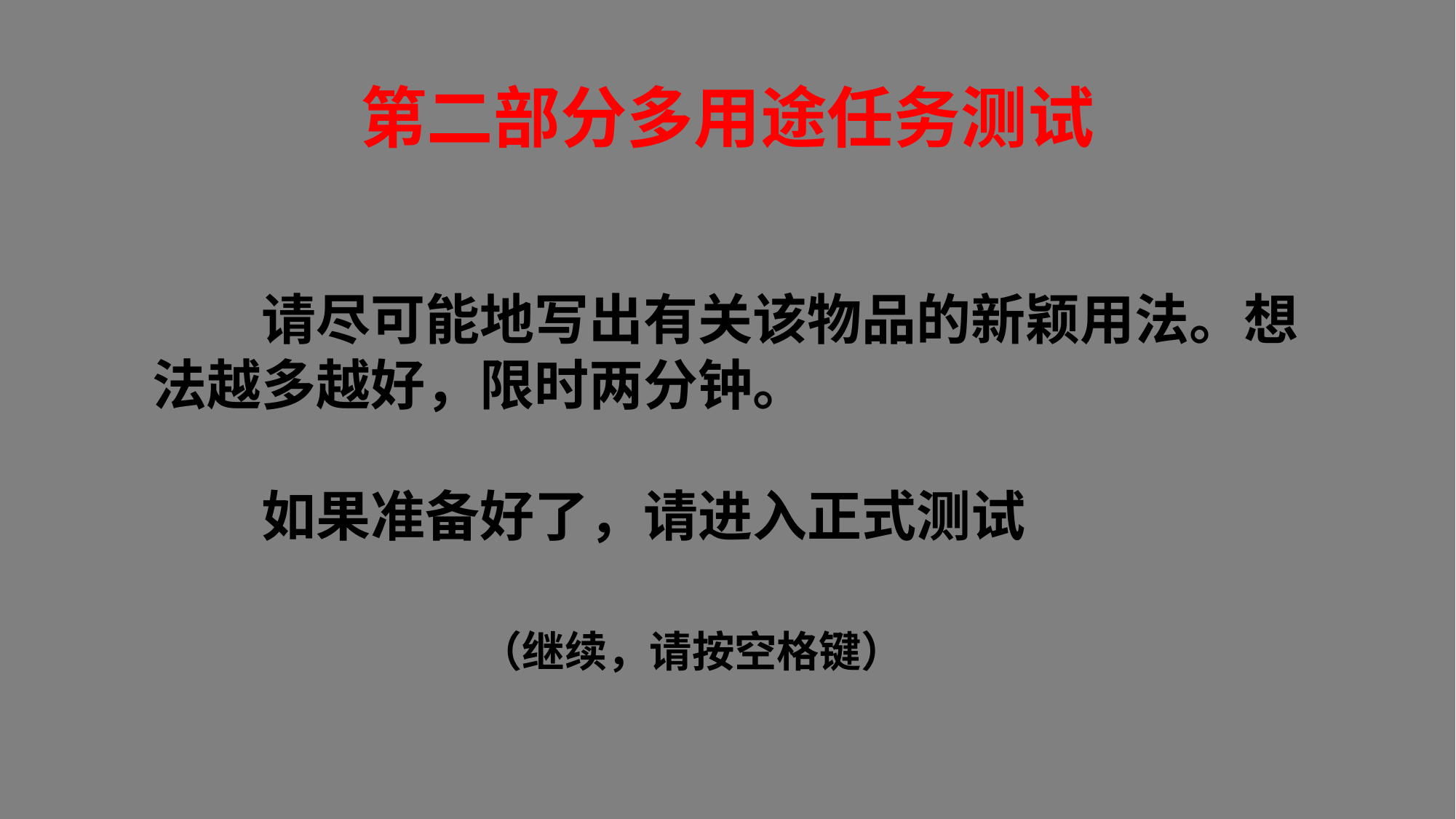

第二部分多用途任务测试
	请尽可能地写出有关该物品的新颖用法。想法越多越好，限时两分钟。

	如果准备好了，请进入正式测试

			（继续，请按空格键）